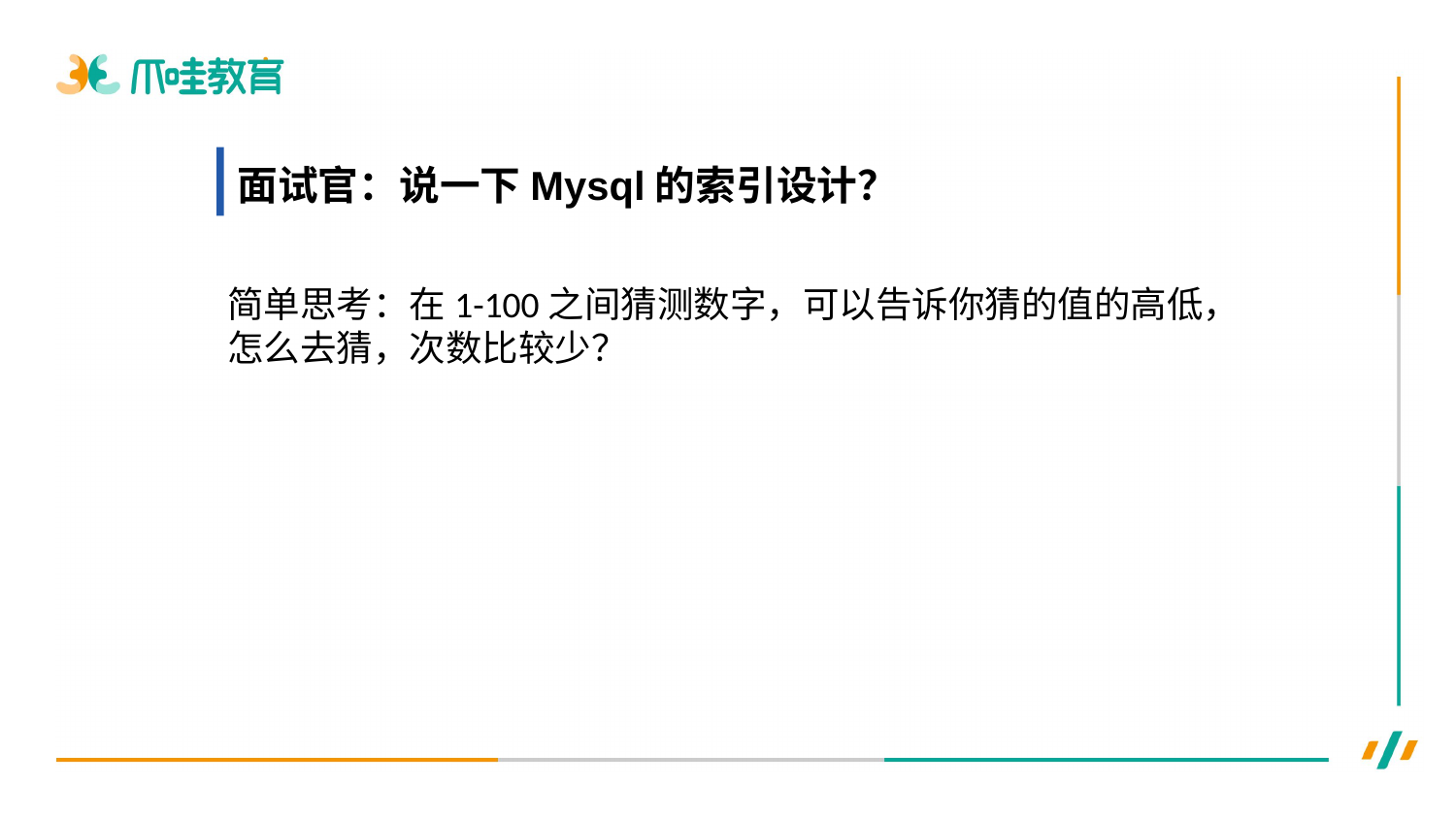

面试官：说一下Mysql的索引设计？
简单思考：在1-100之间猜测数字，可以告诉你猜的值的高低，
怎么去猜，次数比较少？